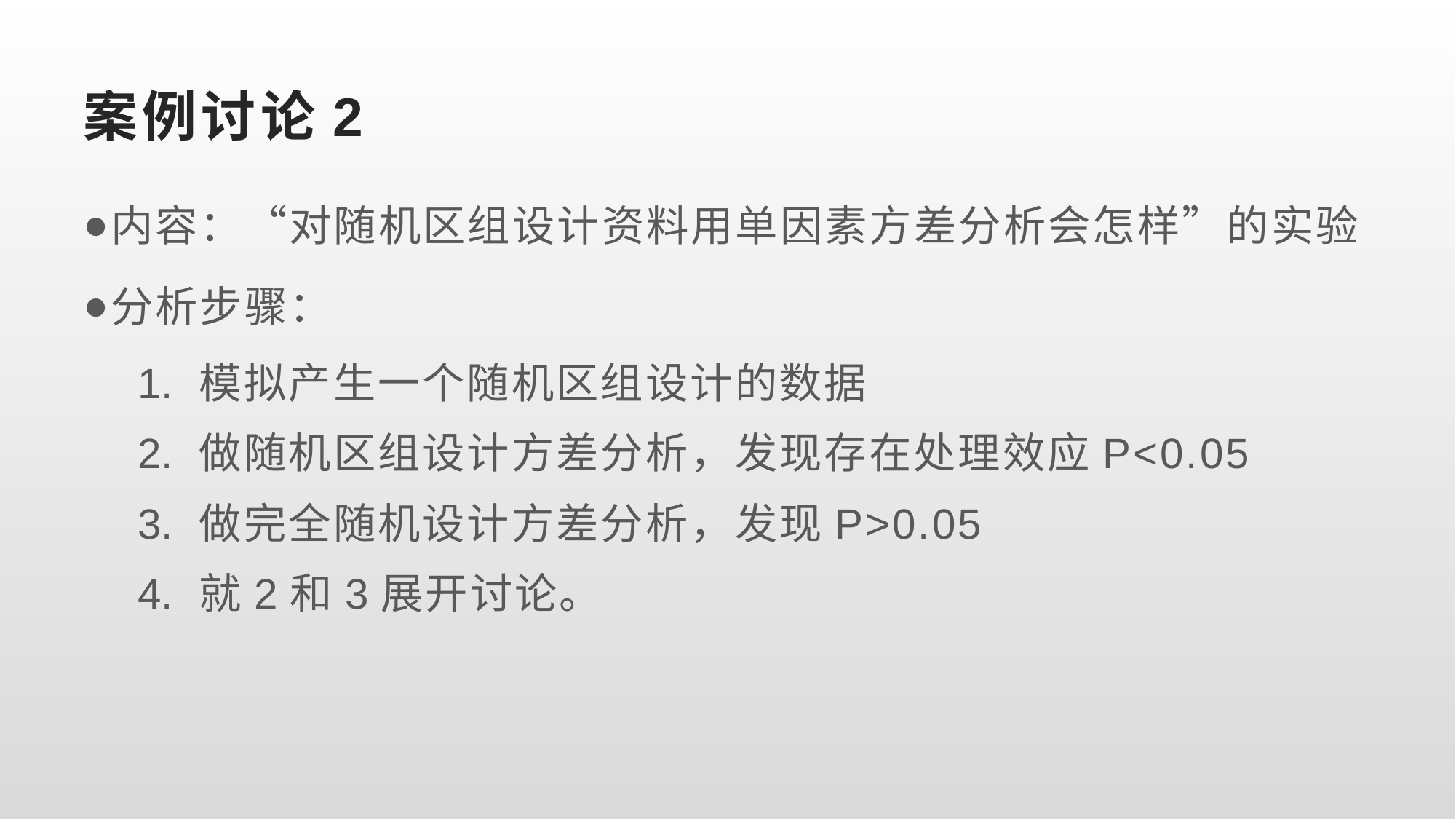

# 案例讨论2
内容：“对随机区组设计资料用单因素方差分析会怎样”的实验
分析步骤：
模拟产生一个随机区组设计的数据
做随机区组设计方差分析，发现存在处理效应P<0.05
做完全随机设计方差分析，发现P>0.05
就2和3展开讨论。